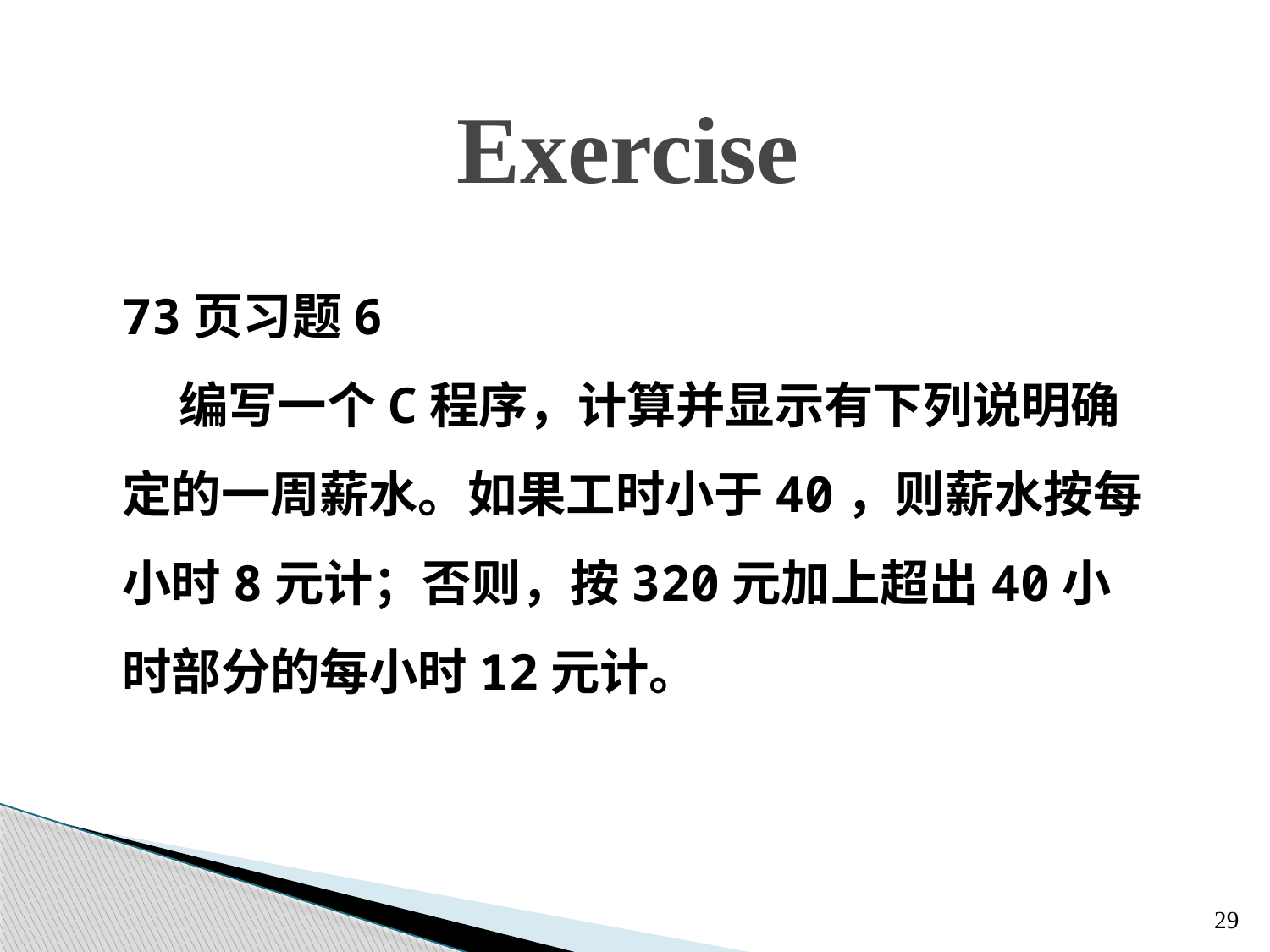

Exercise
73页习题6
    编写一个C程序，计算并显示有下列说明确定的一周薪水。如果工时小于40，则薪水按每小时8元计；否则，按320元加上超出40小时部分的每小时12元计。
29